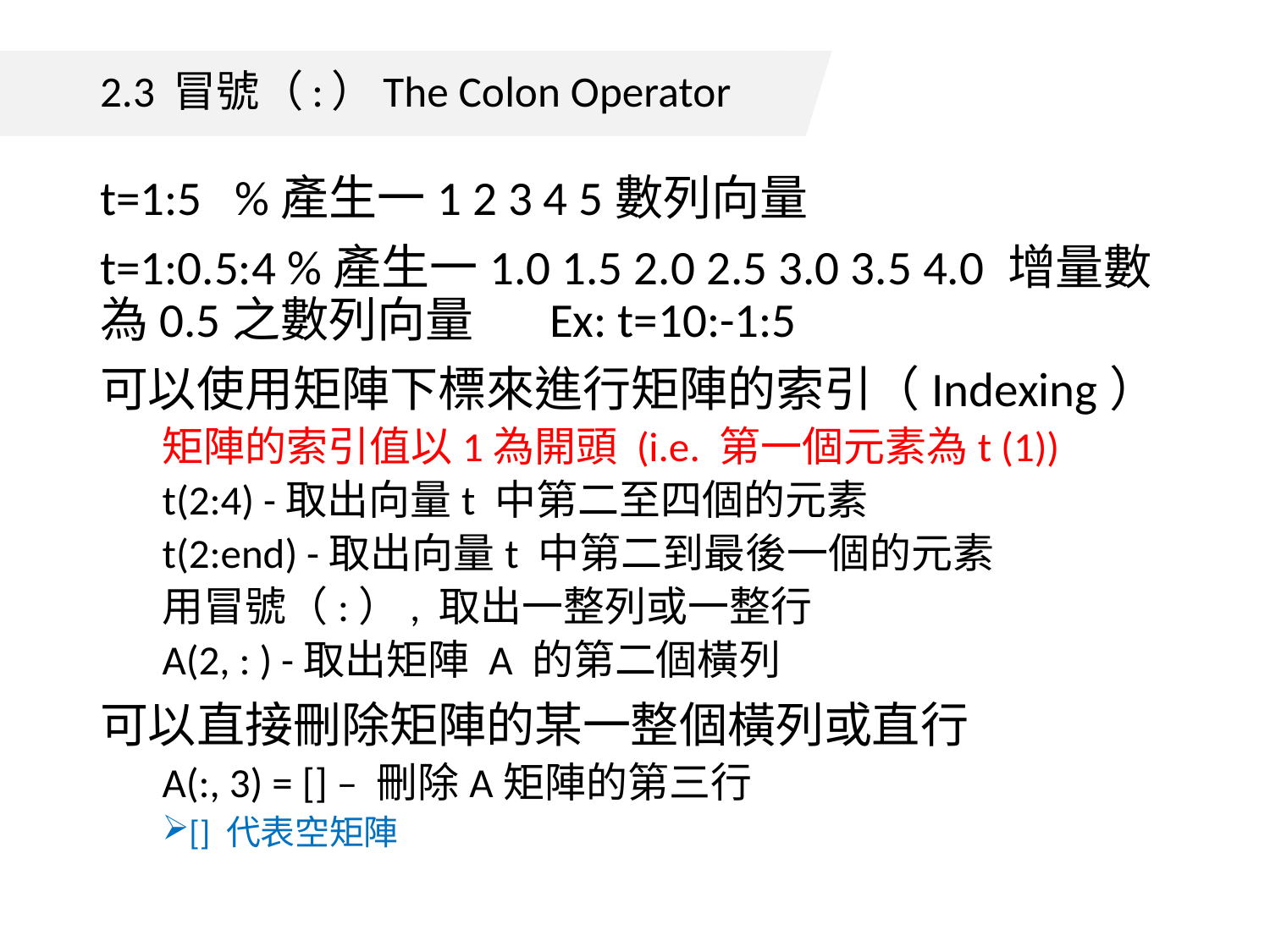

# 2.3 冒號（:）The Colon Operator

t=1:5   %產生一1 2 3 4 5數列向量
t=1:0.5:4 %產生一1.0 1.5 2.0 2.5 3.0 3.5 4.0 增量數為0.5之數列向量      Ex: t=10:-1:5
可以使用矩陣下標來進行矩陣的索引（Indexing）
矩陣的索引值以1為開頭 (i.e. 第一個元素為t (1))
t(2:4) -取出向量t 中第二至四個的元素
t(2:end) -取出向量t 中第二到最後一個的元素
用冒號（:）, 取出一整列或一整行
A(2, : ) -取出矩陣 A 的第二個橫列
可以直接刪除矩陣的某一整個橫列或直行
A(:, 3) = [] – 刪除A矩陣的第三行
[] 代表空矩陣